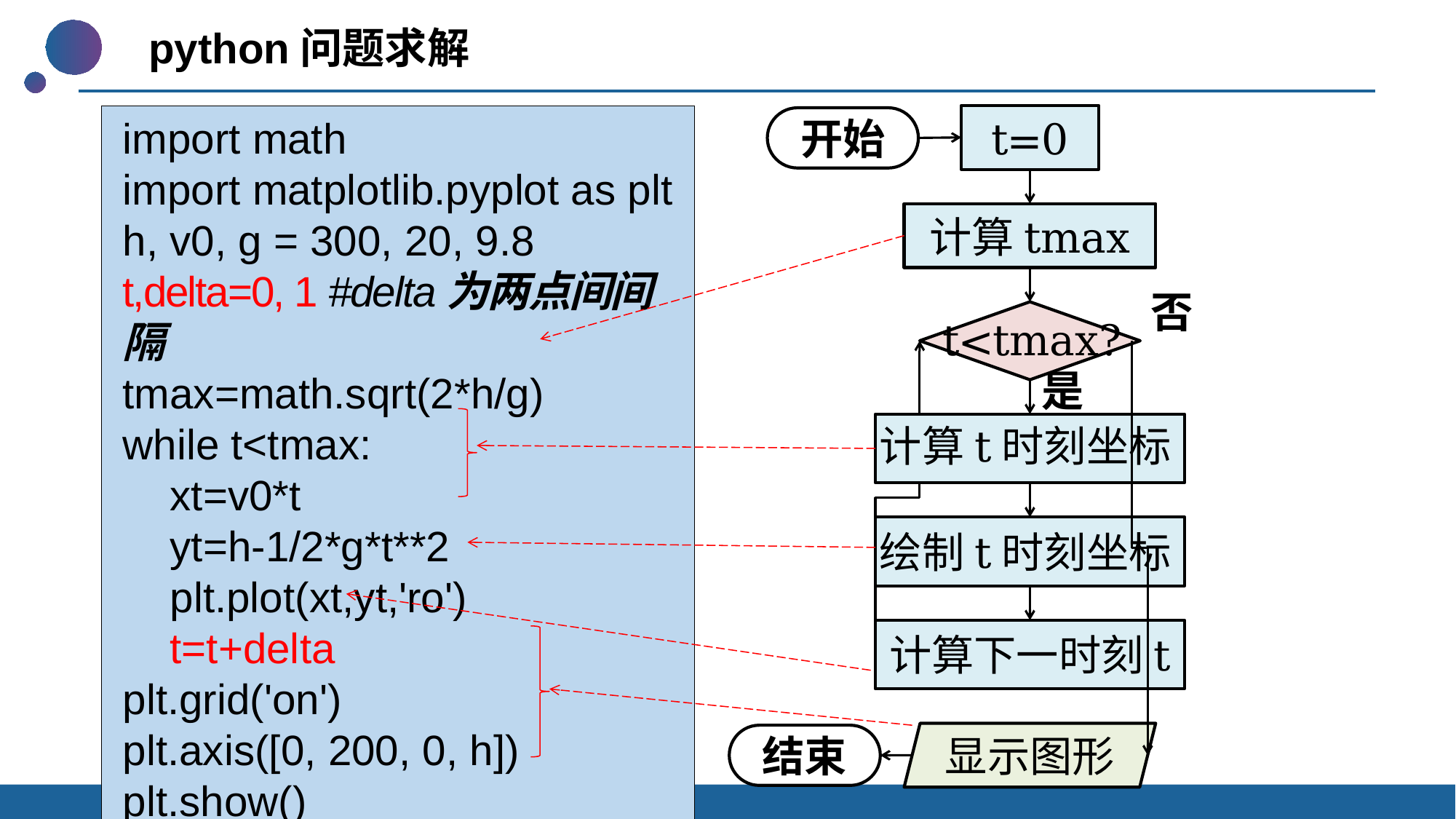

python问题求解

t=0
计算tmax
否
t<tmax?
显示图形
开始

是
计算t时刻坐标
绘制t时刻坐标
计算下一时刻t
结束
import math
import matplotlib.pyplot as plt
h, v0, g = 300, 20, 9.8
t,delta=0, 1 #delta为两点间间隔
tmax=math.sqrt(2*h/g)
while t<tmax:
    xt=v0*t
    yt=h-1/2*g*t**2
    plt.plot(xt,yt,'ro')
    t=t+delta
plt.grid('on')
plt.axis([0, 200, 0, h])
plt.show()

制作人：周竞文（jwzhou@nudt.edu.cn）